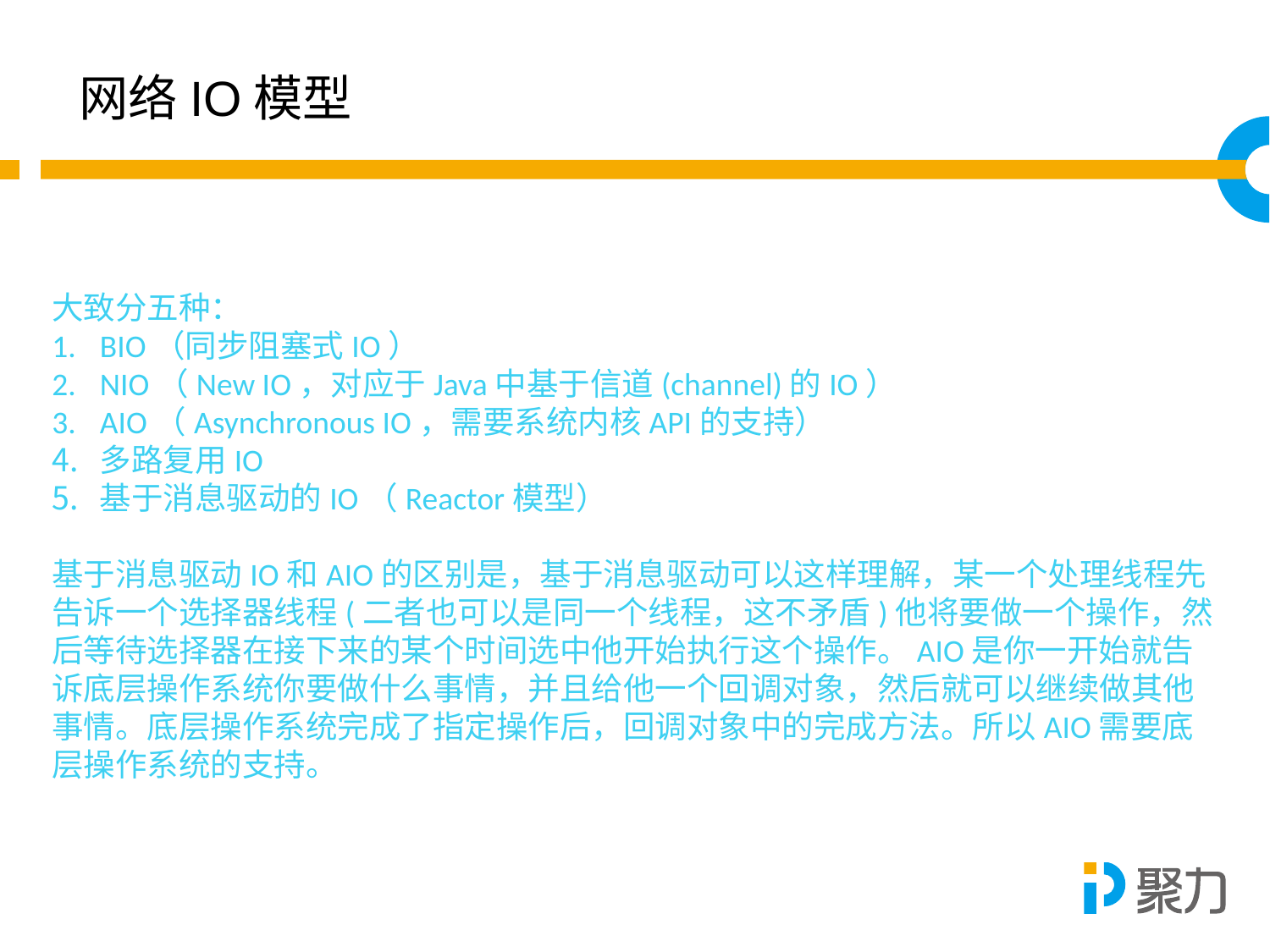

网络IO模型
大致分五种：
BIO（同步阻塞式IO）
NIO（New IO，对应于Java中基于信道(channel)的IO）
AIO（Asynchronous IO，需要系统内核API的支持）
多路复用IO
基于消息驱动的IO（Reactor模型）

基于消息驱动IO和AIO的区别是，基于消息驱动可以这样理解，某一个处理线程先告诉一个选择器线程(二者也可以是同一个线程，这不矛盾)他将要做一个操作，然后等待选择器在接下来的某个时间选中他开始执行这个操作。AIO是你一开始就告诉底层操作系统你要做什么事情，并且给他一个回调对象，然后就可以继续做其他事情。底层操作系统完成了指定操作后，回调对象中的完成方法。所以AIO需要底层操作系统的支持。